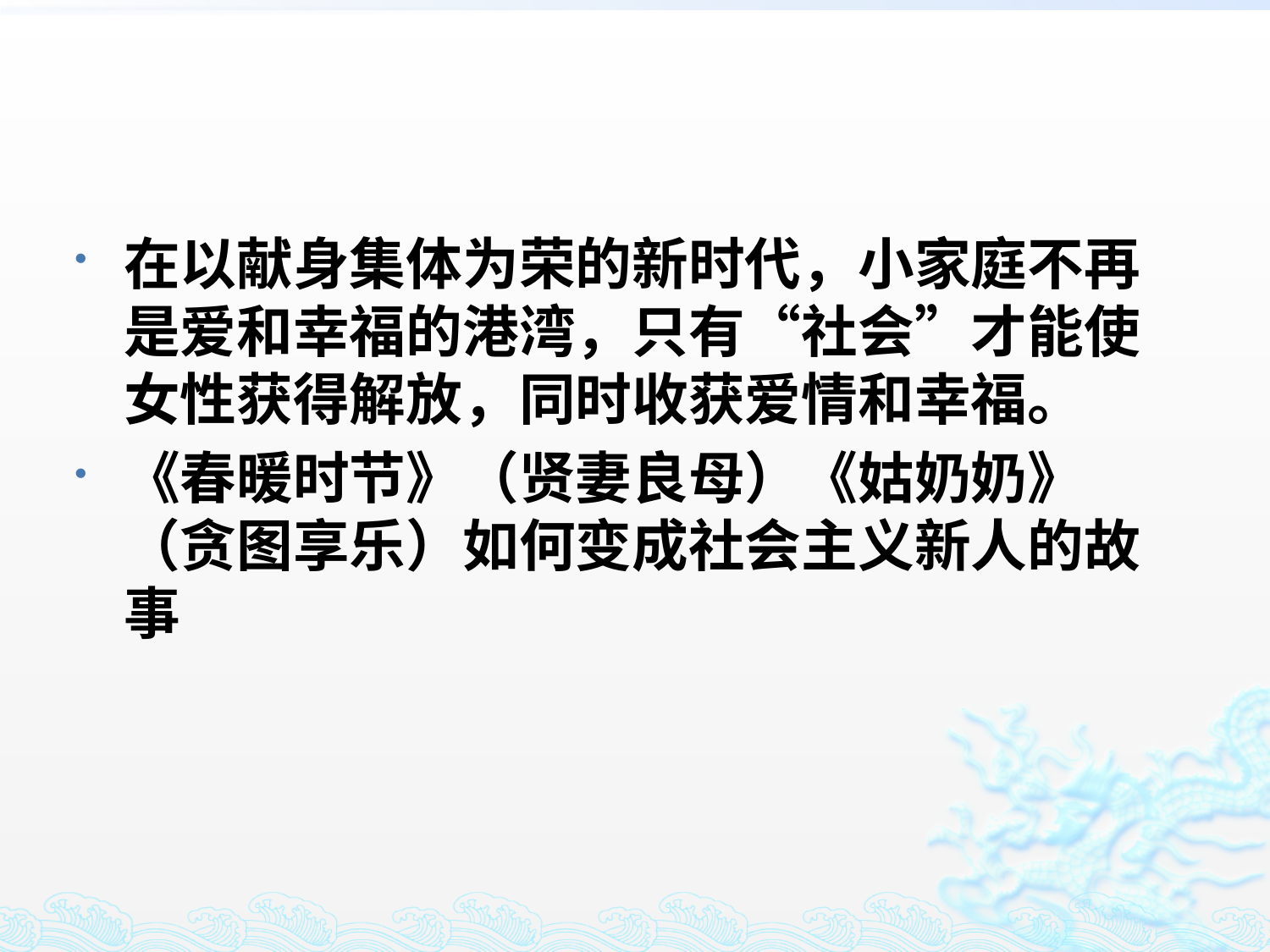

#
在以献身集体为荣的新时代，小家庭不再是爱和幸福的港湾，只有“社会”才能使女性获得解放，同时收获爱情和幸福。
《春暖时节》（贤妻良母）《姑奶奶》（贪图享乐）如何变成社会主义新人的故事